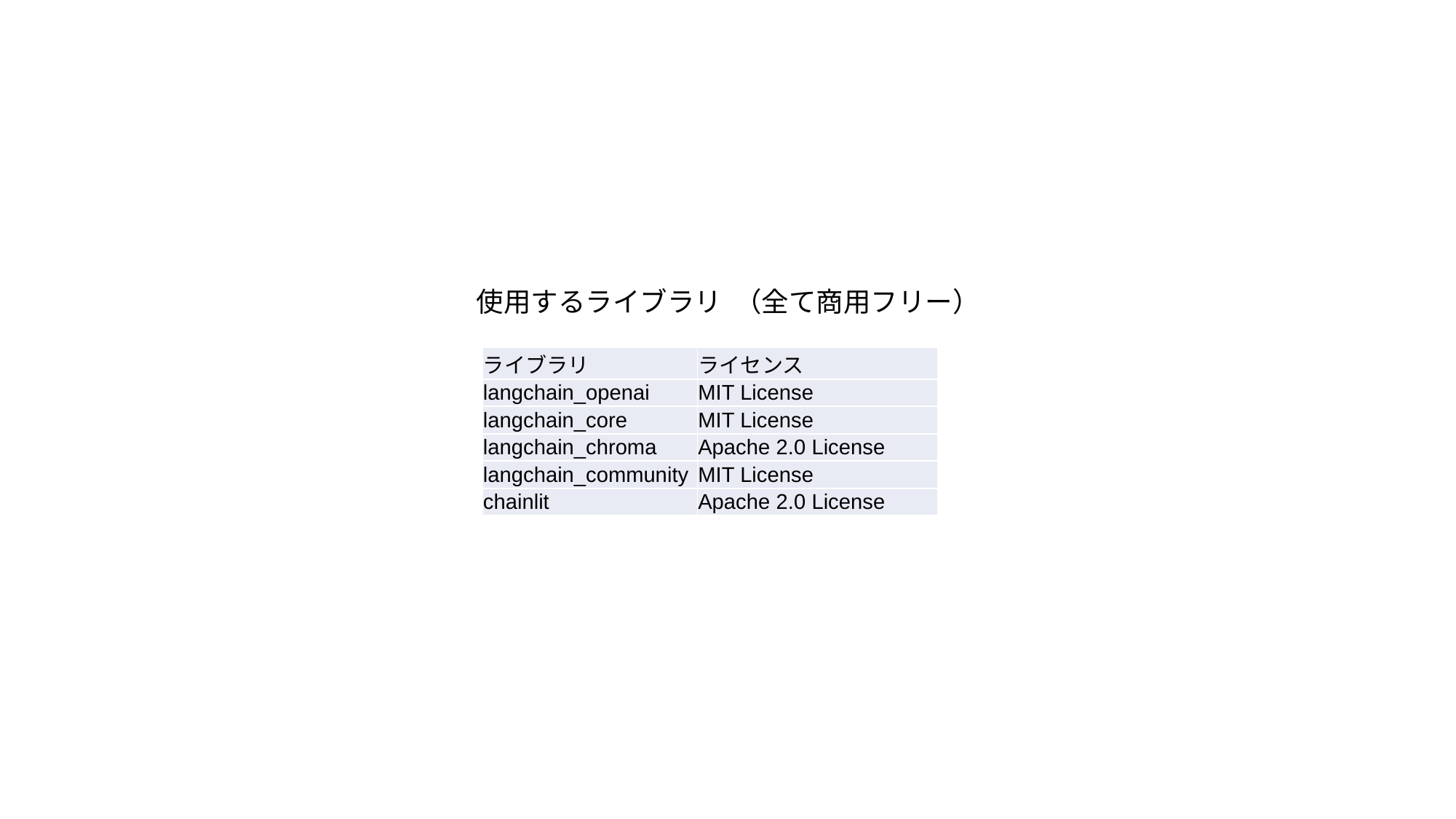

使用するライブラリ  （全て商用フリー）
| ライブラリ | ライセンス |
| --- | --- |
| langchain\_openai | MIT License |
| langchain\_core | MIT License |
| langchain\_chroma | Apache 2.0 License |
| langchain\_community | MIT License |
| chainlit | Apache 2.0 License |